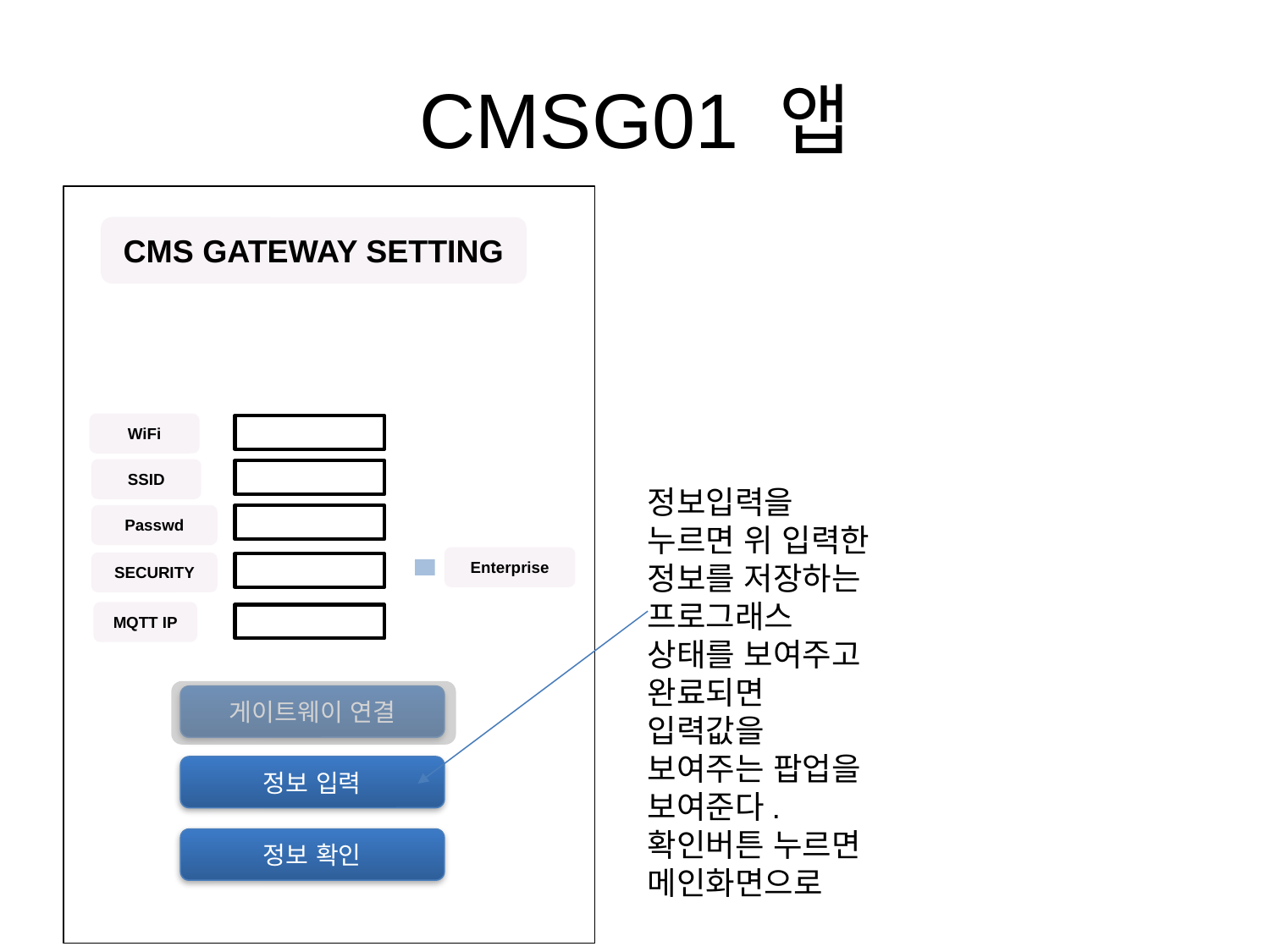

# CMSG01 앱

CMS GATEWAY SETTING
WiFi

SSID

정보입력을 누르면 위 입력한 정보를 저장하는 프로그래스 상태를 보여주고 완료되면 입력값을 보여주는 팝업을  보여준다.
확인버튼 누르면 메인화면으로
Passwd

Enterprise
SECURITY

MQTT IP

게이트웨이 연결
정보 입력
정보 확인